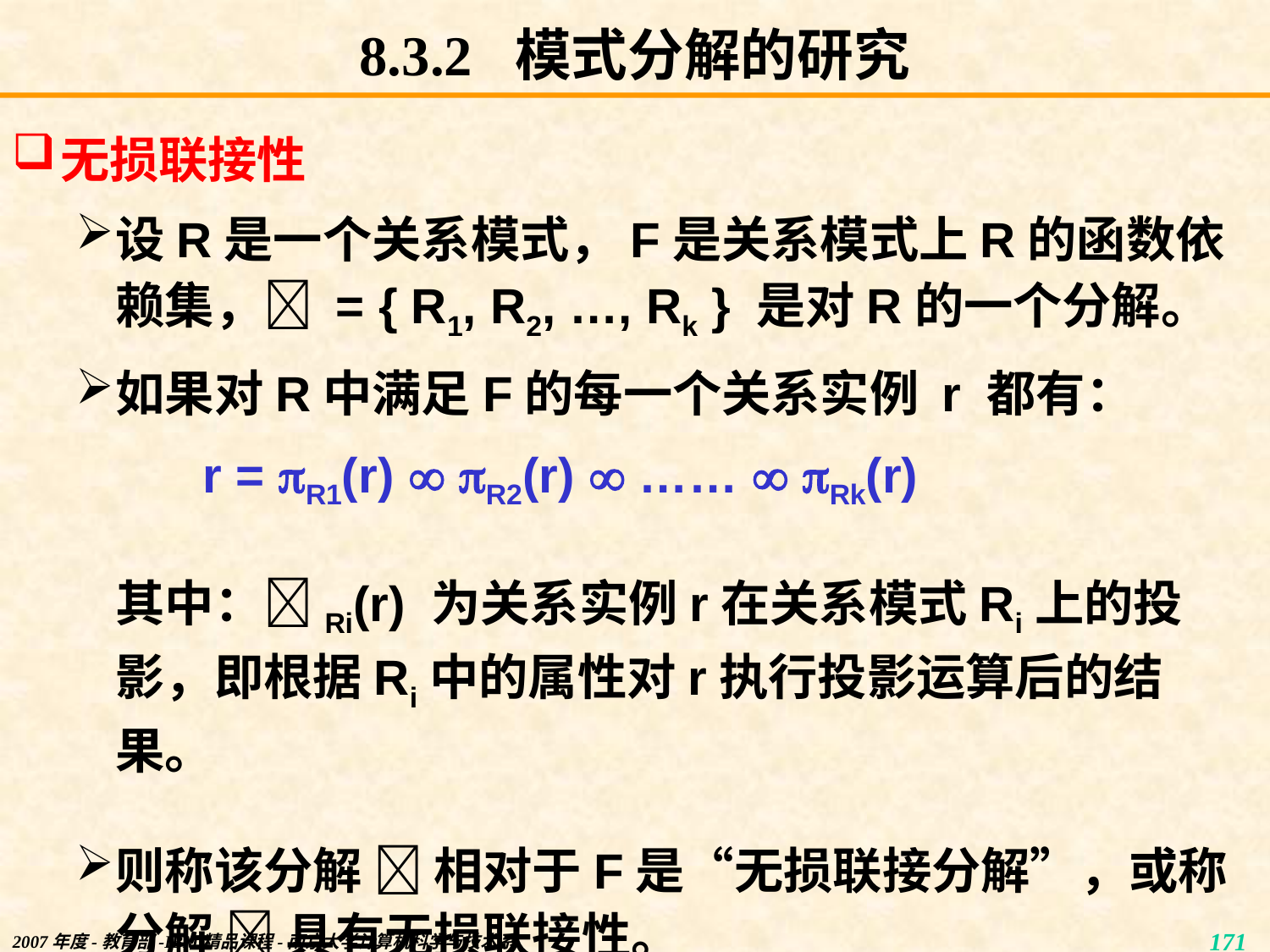

# 8.3.2  模式分解的研究
无损联接性
设R是一个关系模式，F是关系模式上R的函数依赖集，ρ = { R1, R2, …, Rk } 是对R的一个分解。
如果对R中满足F的每一个关系实例 r 都有：
r = πR1(r) ∞ πR2(r) ∞ …… ∞ πRk(r)

	其中：πRi(r) 为关系实例r在关系模式Ri上的投影，即根据Ri中的属性对r执行投影运算后的结果。

则称该分解 ρ 相对于F是“无损联接分解”，或称分解 ρ 具有无损联接性。
171
2007年度-教育部-IBM精品课程-南京大学计算机科学与技术系